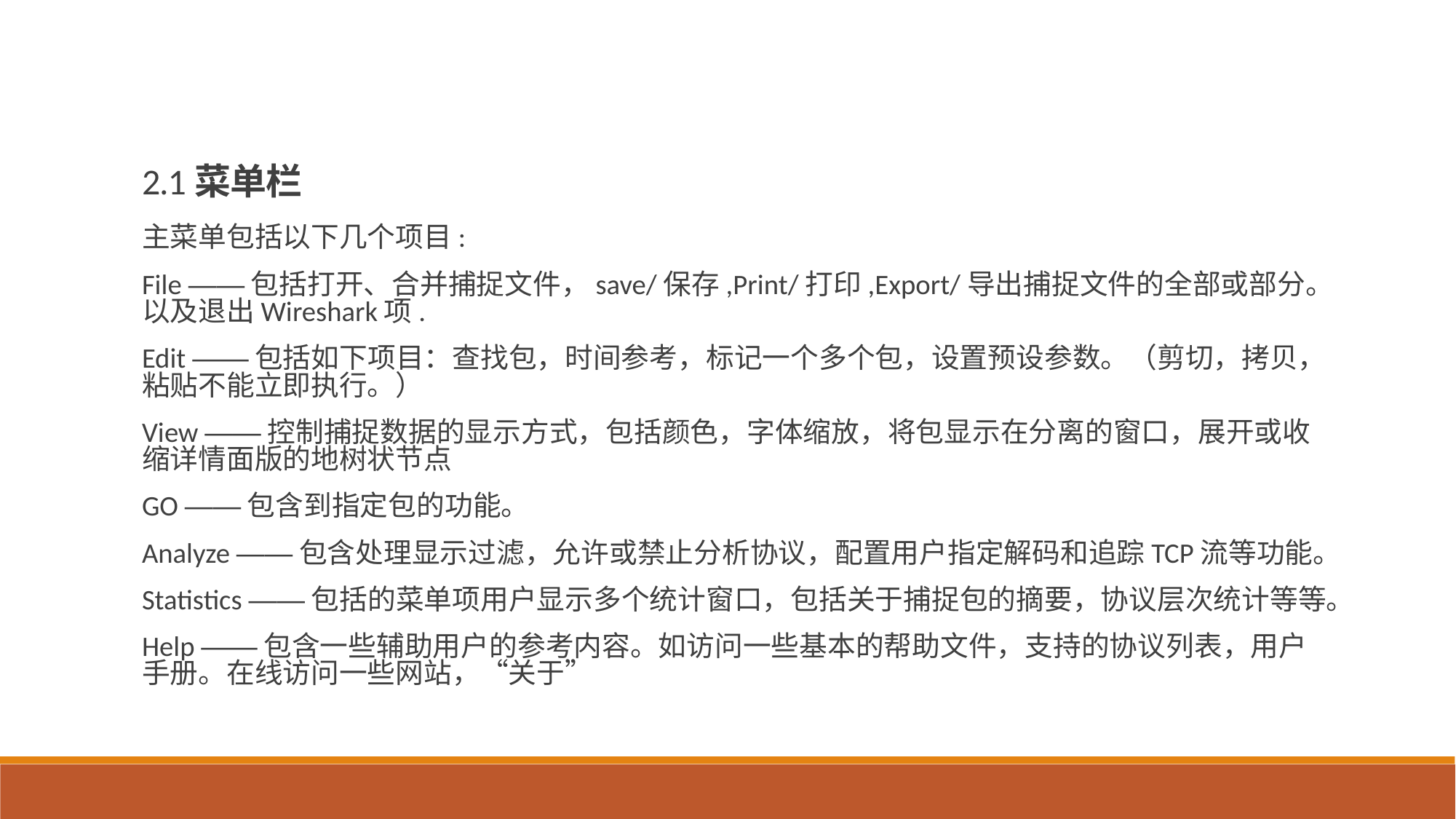

2.1菜单栏
主菜单包括以下几个项目:
File ——包括打开、合并捕捉文件，save/保存,Print/打印,Export/导出捕捉文件的全部或部分。以及退出Wireshark项.
Edit ——包括如下项目：查找包，时间参考，标记一个多个包，设置预设参数。（剪切，拷贝，粘贴不能立即执行。）
View ——控制捕捉数据的显示方式，包括颜色，字体缩放，将包显示在分离的窗口，展开或收缩详情面版的地树状节点
GO ——包含到指定包的功能。
Analyze ——包含处理显示过滤，允许或禁止分析协议，配置用户指定解码和追踪TCP流等功能。
Statistics ——包括的菜单项用户显示多个统计窗口，包括关于捕捉包的摘要，协议层次统计等等。
Help ——包含一些辅助用户的参考内容。如访问一些基本的帮助文件，支持的协议列表，用户手册。在线访问一些网站，“关于”